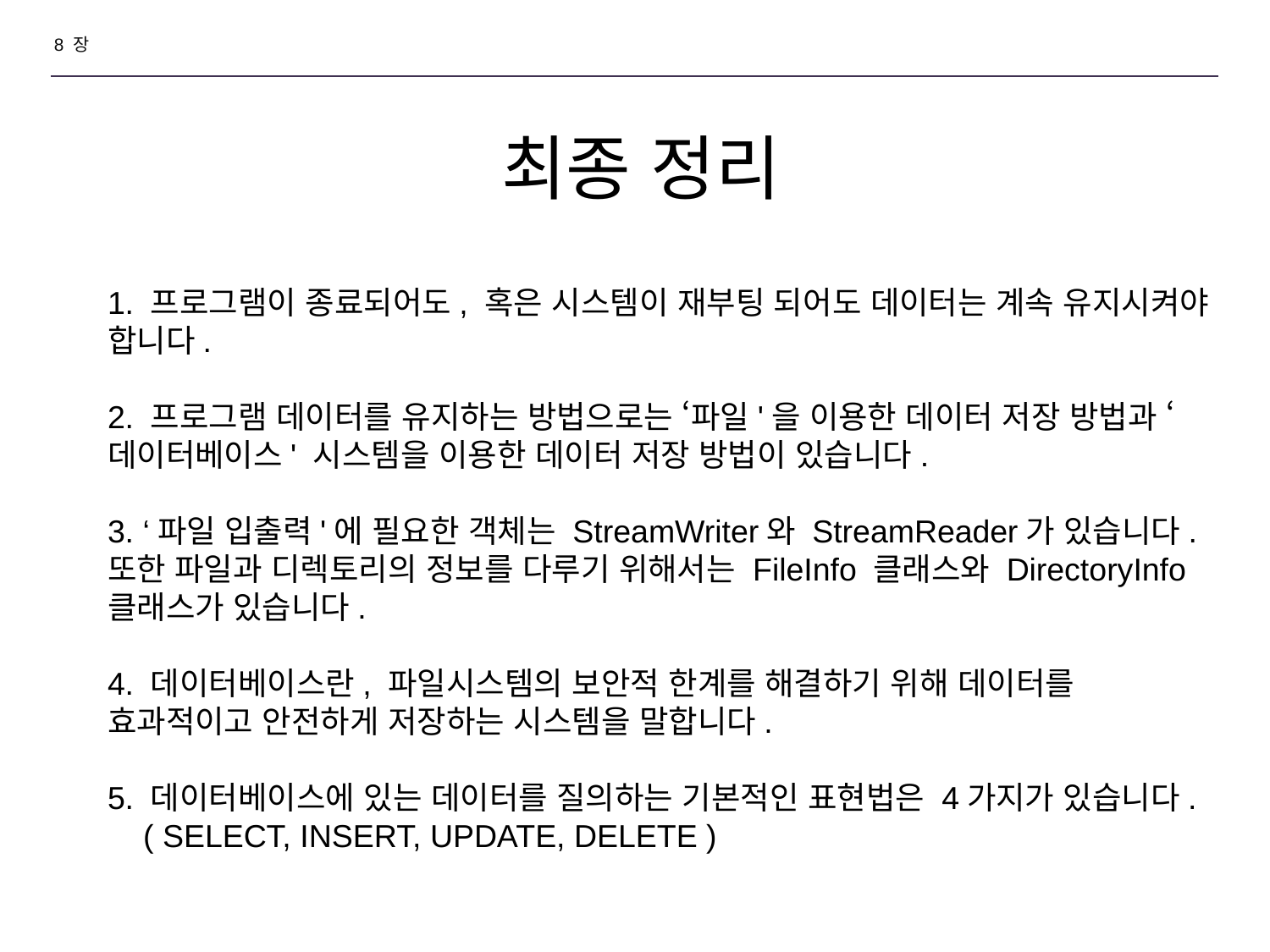

8 장
# 최종 정리

1. 프로그램이 종료되어도, 혹은 시스템이 재부팅 되어도 데이터는 계속 유지시켜야 합니다.

2. 프로그램 데이터를 유지하는 방법으로는 ‘파일'을 이용한 데이터 저장 방법과 ‘데이터베이스' 시스템을 이용한 데이터 저장 방법이 있습니다.

3. ‘파일 입출력'에 필요한 객체는 StreamWriter와 StreamReader가 있습니다. 또한 파일과 디렉토리의 정보를 다루기 위해서는 FileInfo 클래스와 DirectoryInfo 클래스가 있습니다.

4. 데이터베이스란, 파일시스템의 보안적 한계를 해결하기 위해 데이터를 효과적이고 안전하게 저장하는 시스템을 말합니다.

5. 데이터베이스에 있는 데이터를 질의하는 기본적인 표현법은 4가지가 있습니다.
    ( SELECT, INSERT, UPDATE, DELETE )